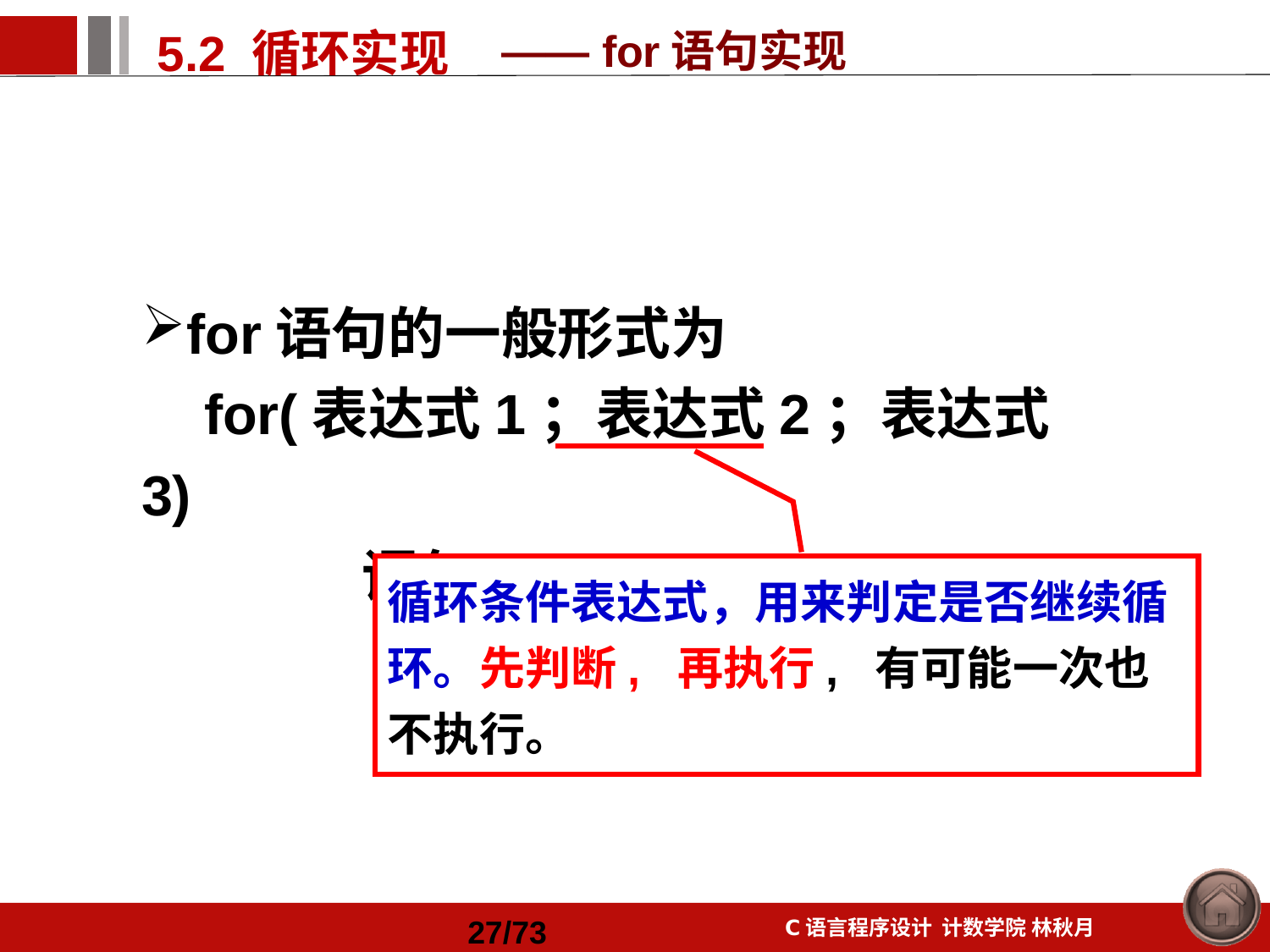

—— for语句实现
for语句的一般形式为
    for(表达式1；表达式2；表达式3)
                语句
循环条件表达式，用来判定是否继续循环。先判断,  再执行,  有可能一次也不执行。